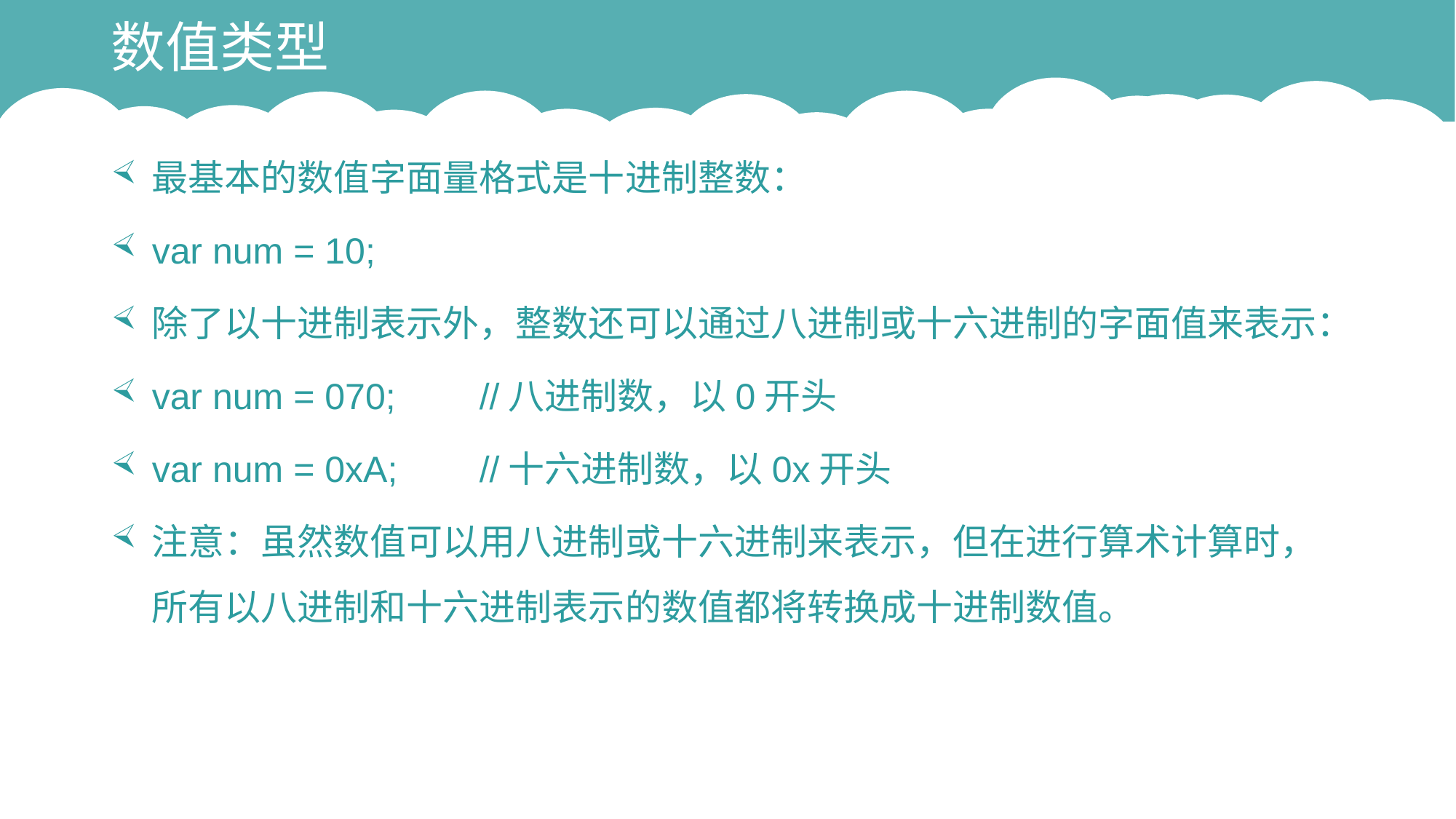

# 数值类型
最基本的数值字面量格式是十进制整数：
var num = 10;
除了以十进制表示外，整数还可以通过八进制或十六进制的字面值来表示：
var num = 070;	//八进制数，以0开头
var num = 0xA;	//十六进制数，以0x开头
注意：虽然数值可以用八进制或十六进制来表示，但在进行算术计算时，所有以八进制和十六进制表示的数值都将转换成十进制数值。